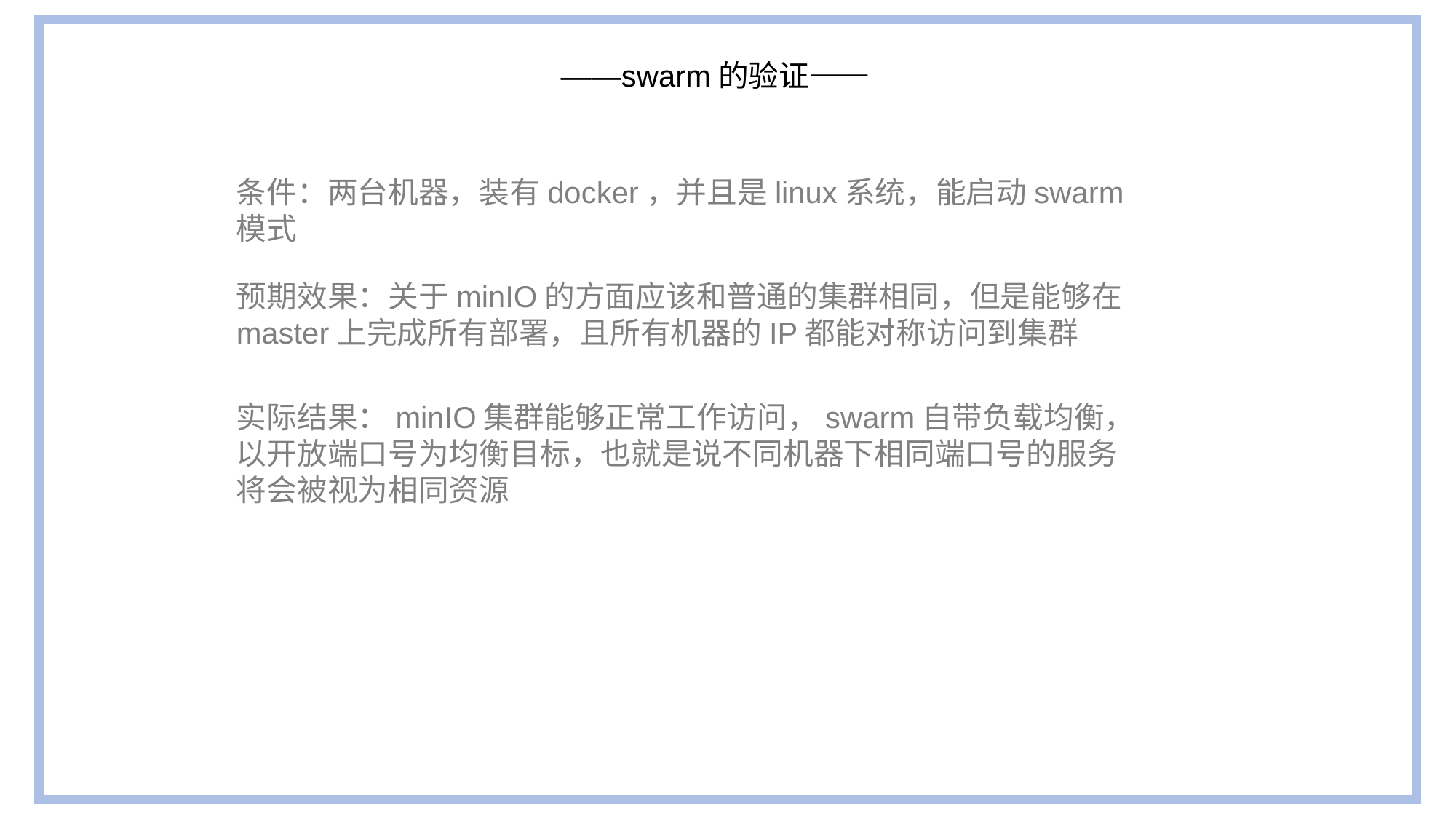

——swarm的验证——
条件：两台机器，装有docker，并且是linux系统，能启动swarm模式
预期效果：关于minIO的方面应该和普通的集群相同，但是能够在master上完成所有部署，且所有机器的IP都能对称访问到集群
实际结果：minIO集群能够正常工作访问，swarm自带负载均衡，以开放端口号为均衡目标，也就是说不同机器下相同端口号的服务将会被视为相同资源